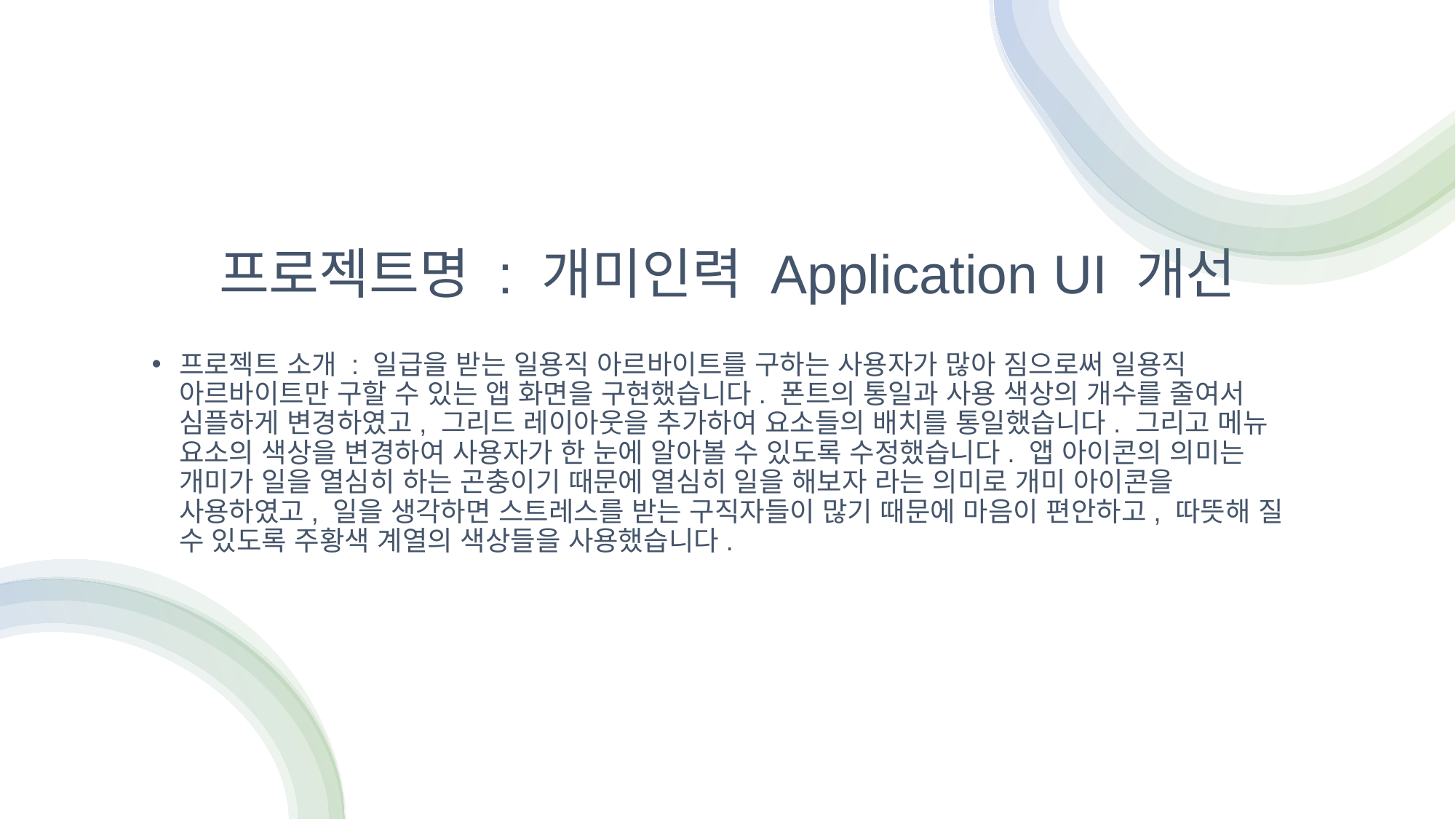

# 프로젝트명 : 개미인력 Application UI 개선
프로젝트 소개 : 일급을 받는 일용직 아르바이트를 구하는 사용자가 많아 짐으로써 일용직 아르바이트만 구할 수 있는 앱 화면을 구현했습니다. 폰트의 통일과 사용 색상의 개수를 줄여서 심플하게 변경하였고, 그리드 레이아웃을 추가하여 요소들의 배치를 통일했습니다. 그리고 메뉴 요소의 색상을 변경하여 사용자가 한 눈에 알아볼 수 있도록 수정했습니다. 앱 아이콘의 의미는 개미가 일을 열심히 하는 곤충이기 때문에 열심히 일을 해보자 라는 의미로 개미 아이콘을 사용하였고, 일을 생각하면 스트레스를 받는 구직자들이 많기 때문에 마음이 편안하고, 따뜻해 질 수 있도록 주황색 계열의 색상들을 사용했습니다.